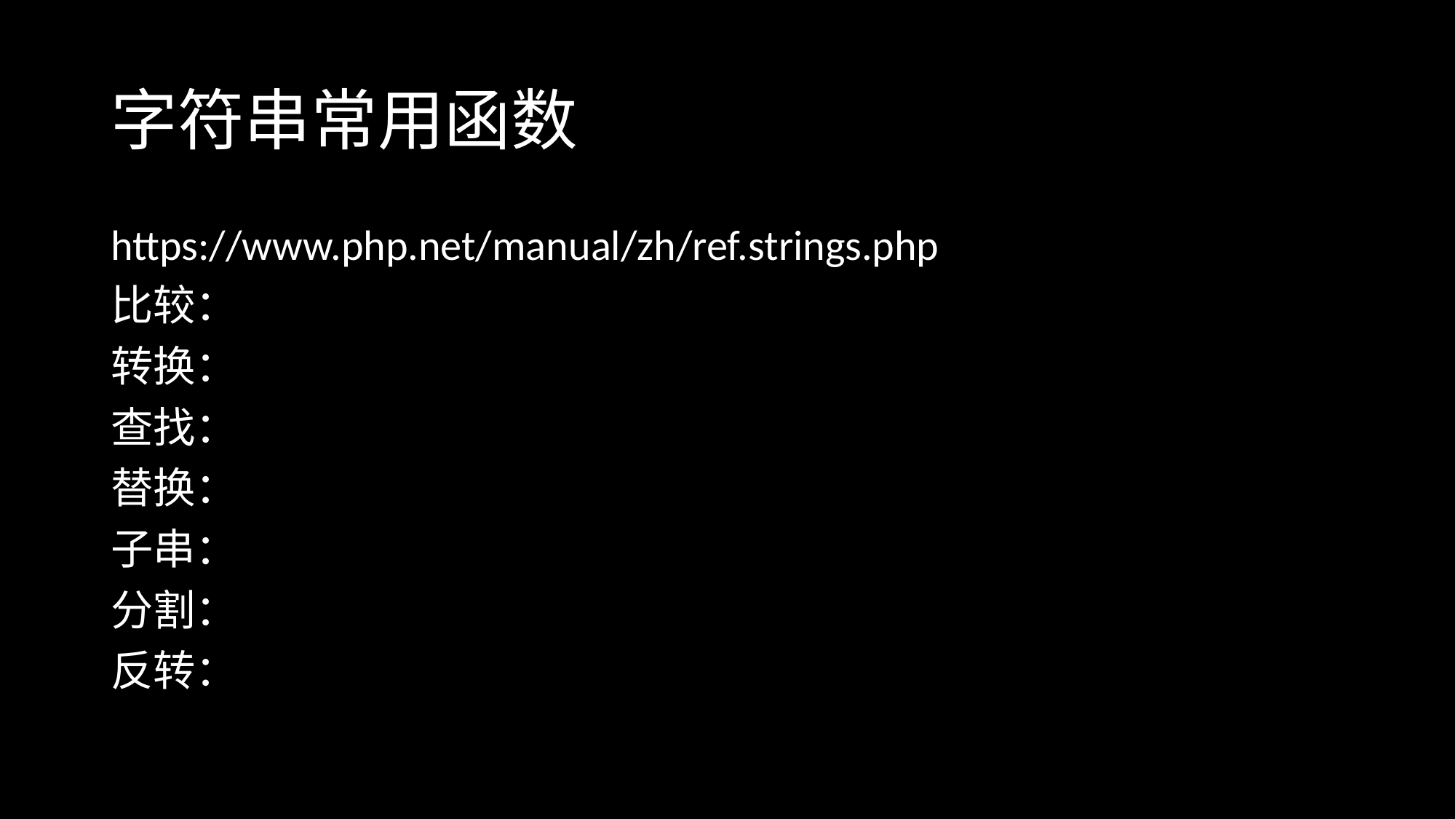

# 字符串常用函数
https://www.php.net/manual/zh/ref.strings.php
比较：
转换：
查找：
替换：
子串：
分割：
反转：